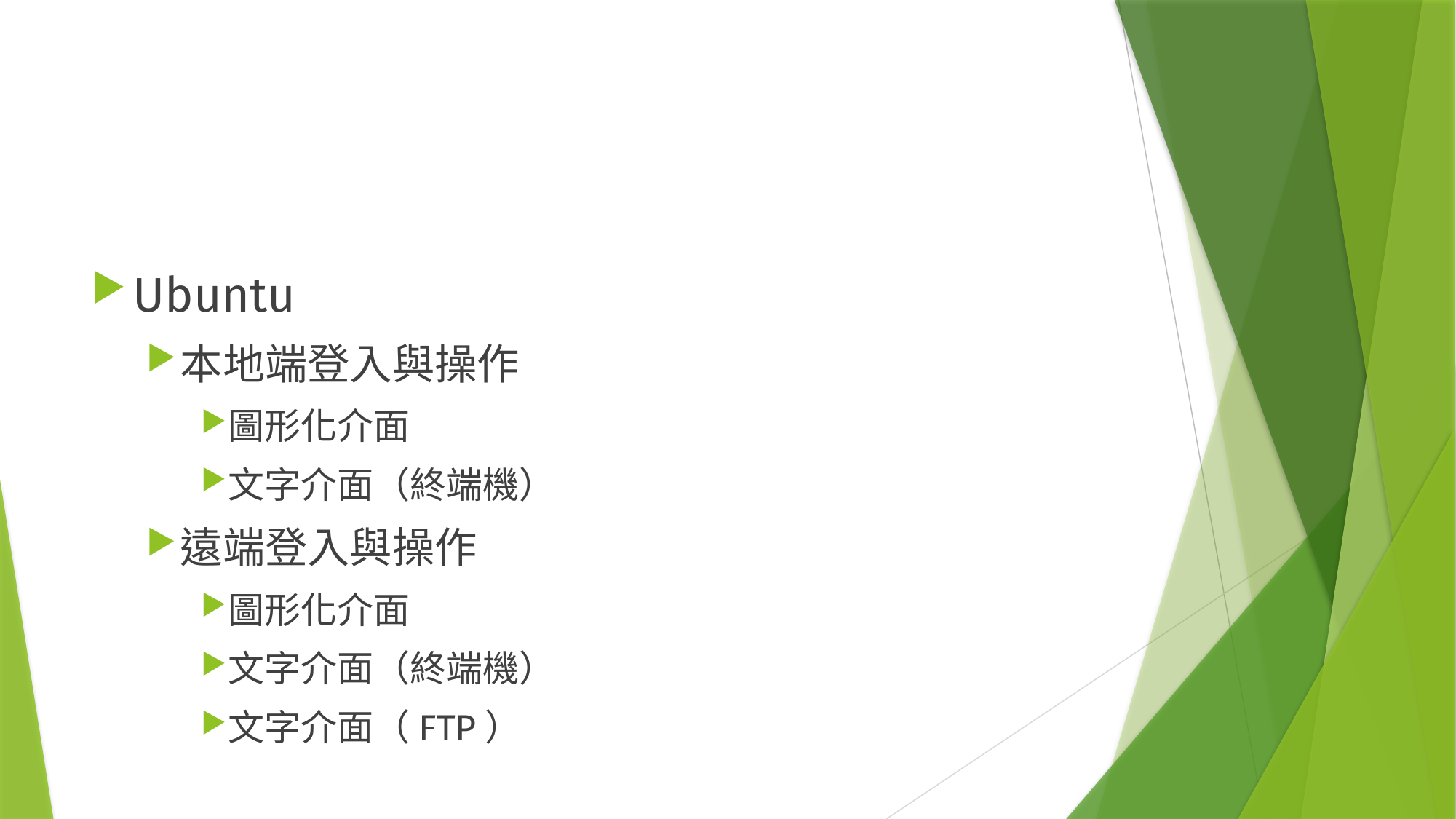

#
Ubuntu
本地端登入與操作
圖形化介面
文字介面（終端機）
遠端登入與操作
圖形化介面
文字介面（終端機）
文字介面（FTP）